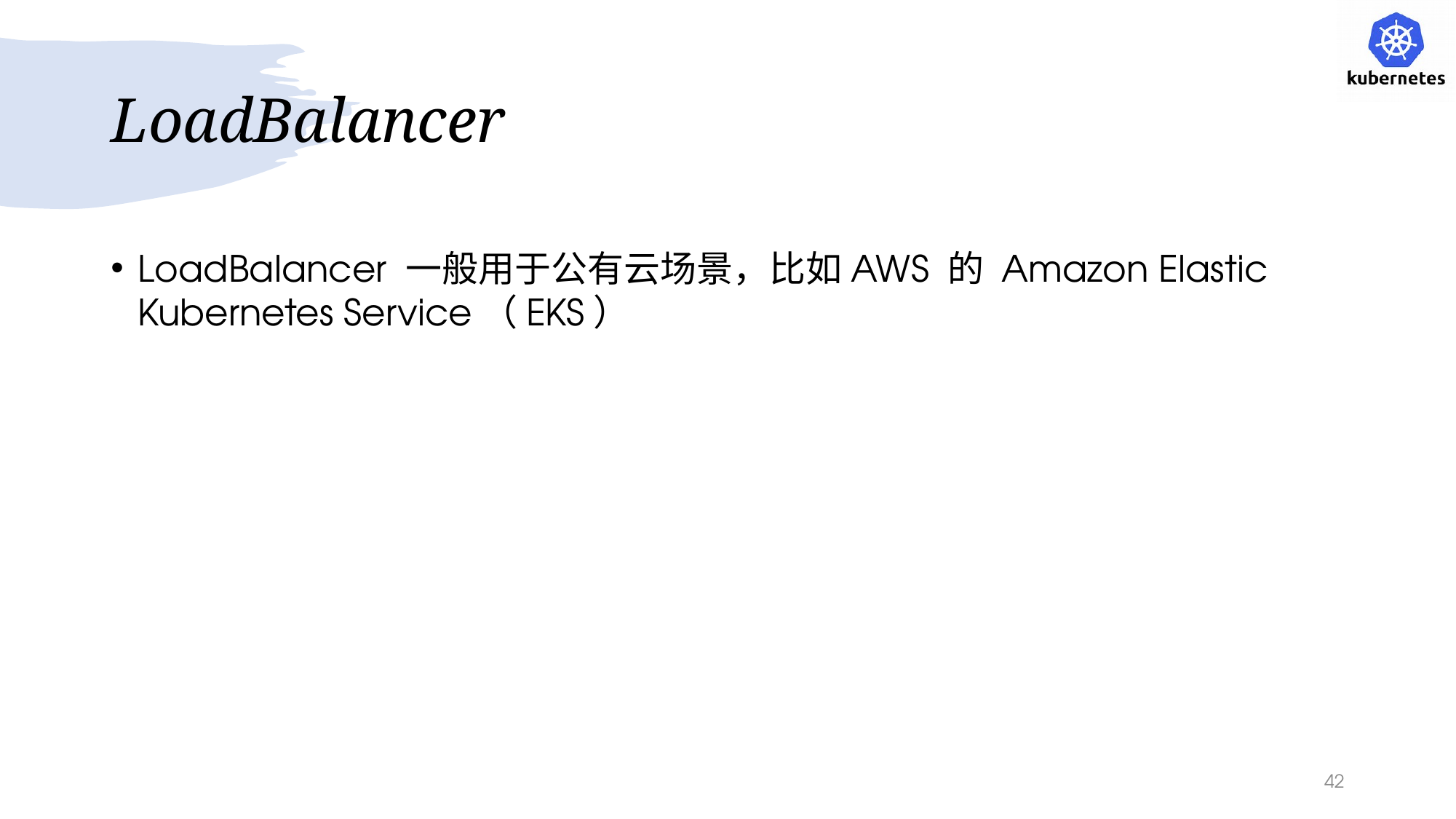

# LoadBalancer
LoadBalancer 一般用于公有云场景，比如AWS 的 Amazon Elastic Kubernetes Service（EKS）
42